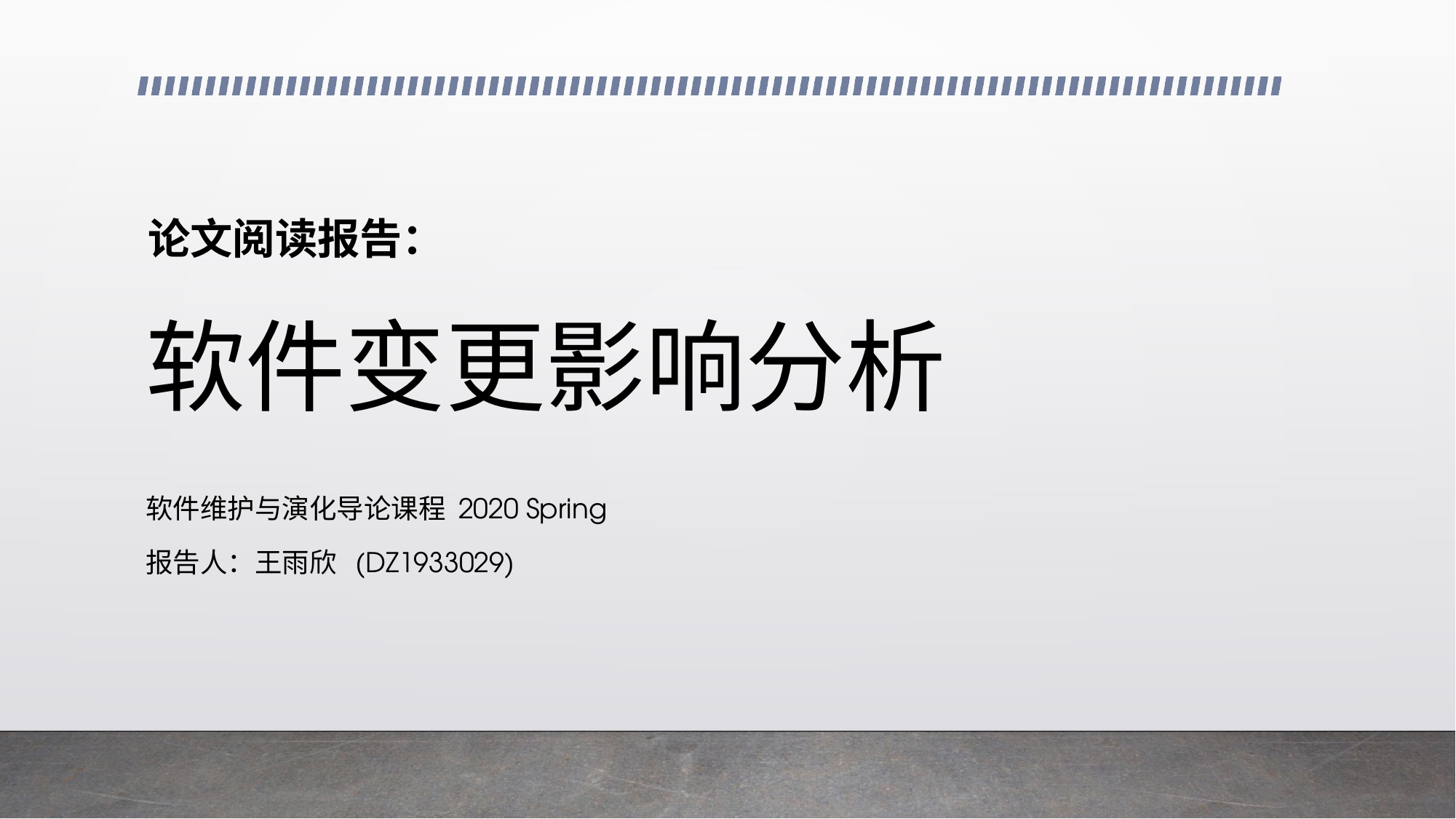

# 软件变更影响分析
论文阅读报告：

软件维护与演化导论课程 2020 Spring
报告人：王雨欣  (DZ1933029)